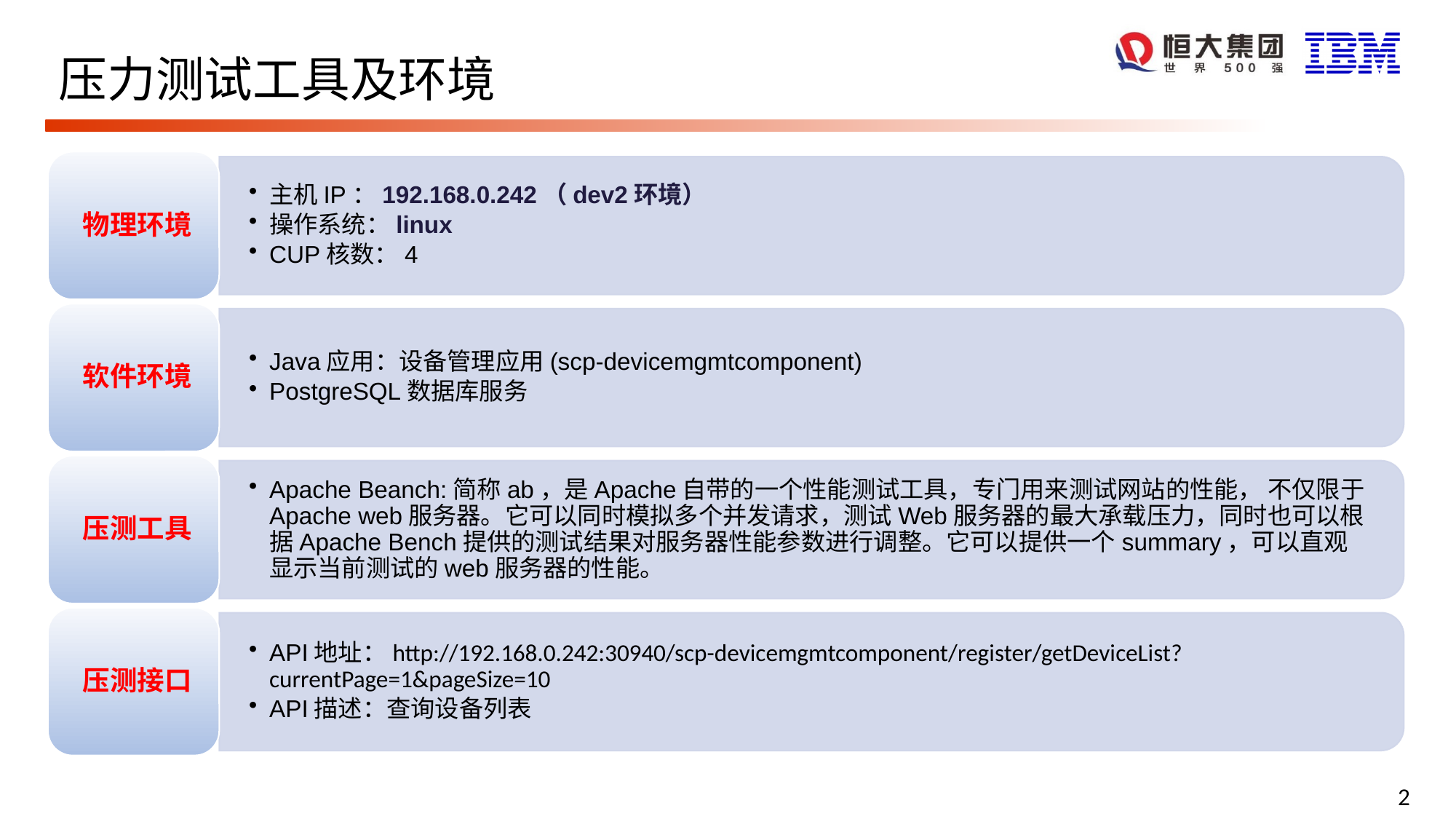

# 压力测试工具及环境
主机IP：192.168.0.242（dev2环境）
操作系统：linux
CUP核数：4
物理环境
Java应用：设备管理应用(scp-devicemgmtcomponent)
PostgreSQL数据库服务
软件环境
Apache Beanch:简称ab，是Apache自带的一个性能测试工具，专门用来测试网站的性能， 不仅限于Apache web服务器。它可以同时模拟多个并发请求，测试Web服务器的最大承载压力，同时也可以根据Apache Bench提供的测试结果对服务器性能参数进行调整。它可以提供一个summary，可以直观显示当前测试的web服务器的性能。
压测工具
API地址：http://192.168.0.242:30940/scp-devicemgmtcomponent/register/getDeviceList?currentPage=1&pageSize=10
API描述：查询设备列表
压测接口